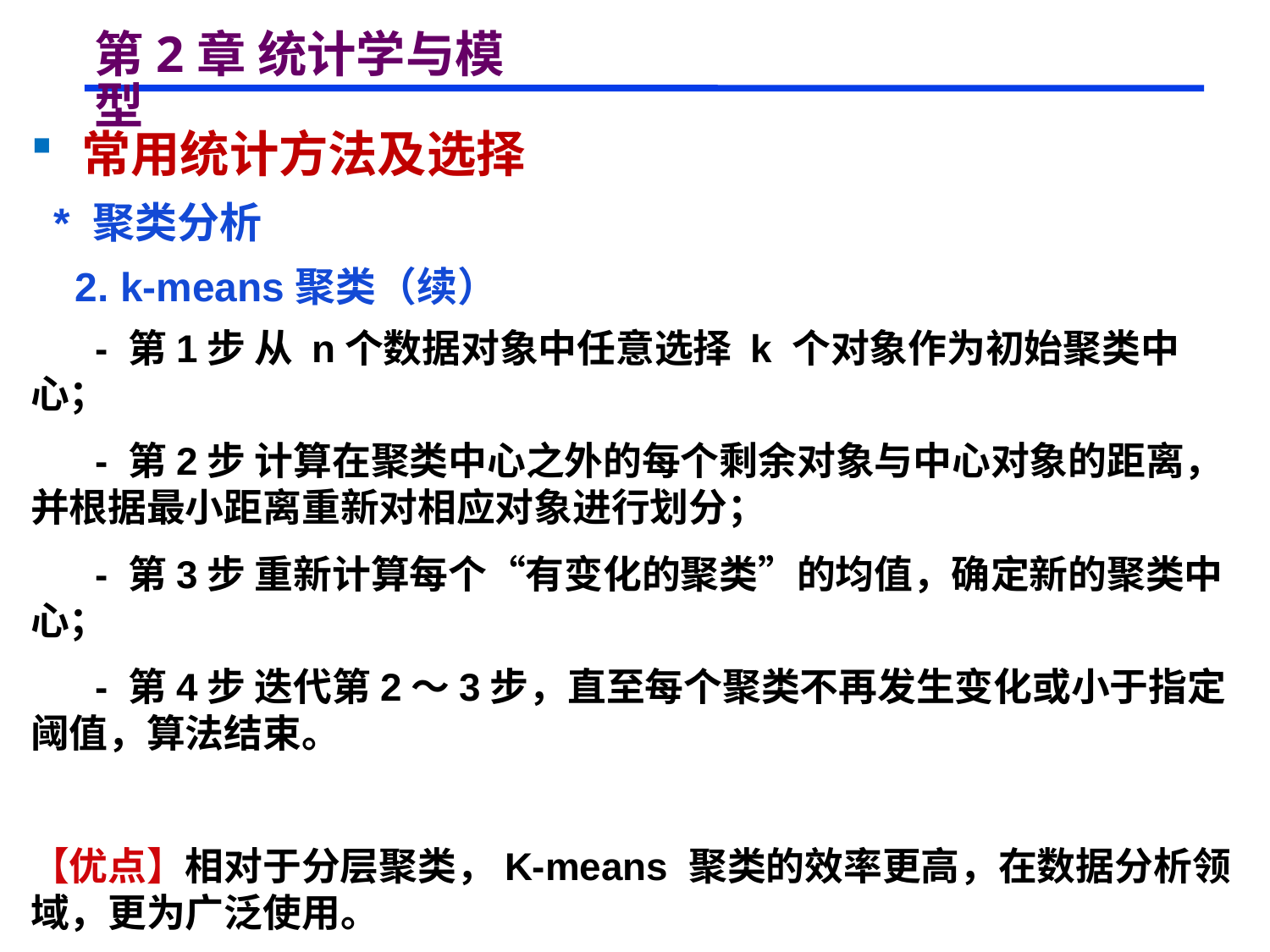

# 第2章 统计学与模型
 常用统计方法及选择
  * 聚类分析
    2. k-means聚类（续）
      - 第1步 从 n个数据对象中任意选择 k 个对象作为初始聚类中心；
      - 第2步 计算在聚类中心之外的每个剩余对象与中心对象的距离，并根据最小距离重新对相应对象进行划分；
      - 第3步 重新计算每个“有变化的聚类”的均值，确定新的聚类中心；
      - 第4步 迭代第2～3步，直至每个聚类不再发生变化或小于指定阈值，算法结束。

【优点】相对于分层聚类，K-means 聚类的效率更高，在数据分析领域，更为广泛使用。